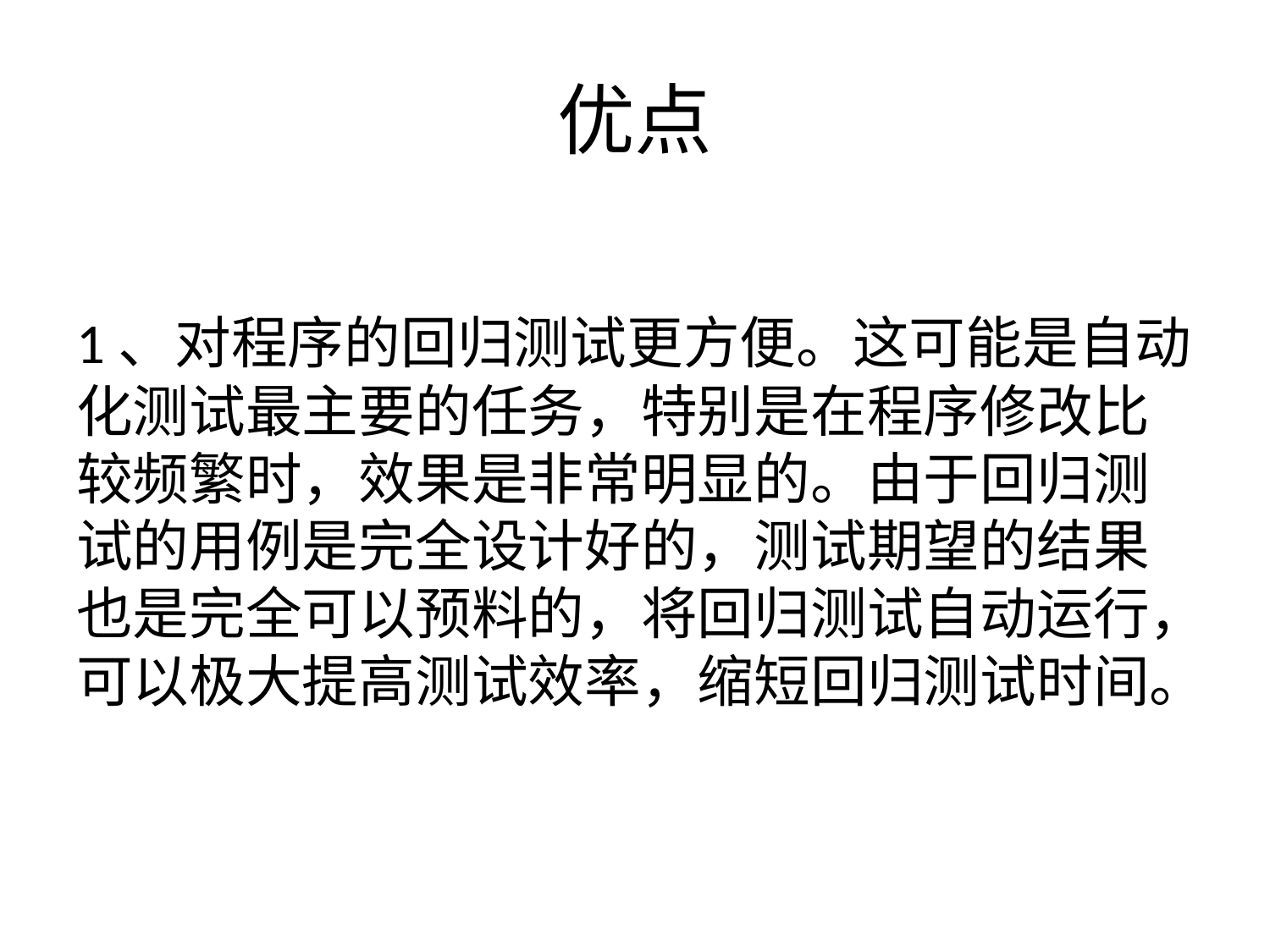

# 优点

1、对程序的回归测试更方便。这可能是自动化测试最主要的任务，特别是在程序修改比较频繁时，效果是非常明显的。由于回归测试的用例是完全设计好的，测试期望的结果也是完全可以预料的，将回归测试自动运行，可以极大提高测试效率，缩短回归测试时间。